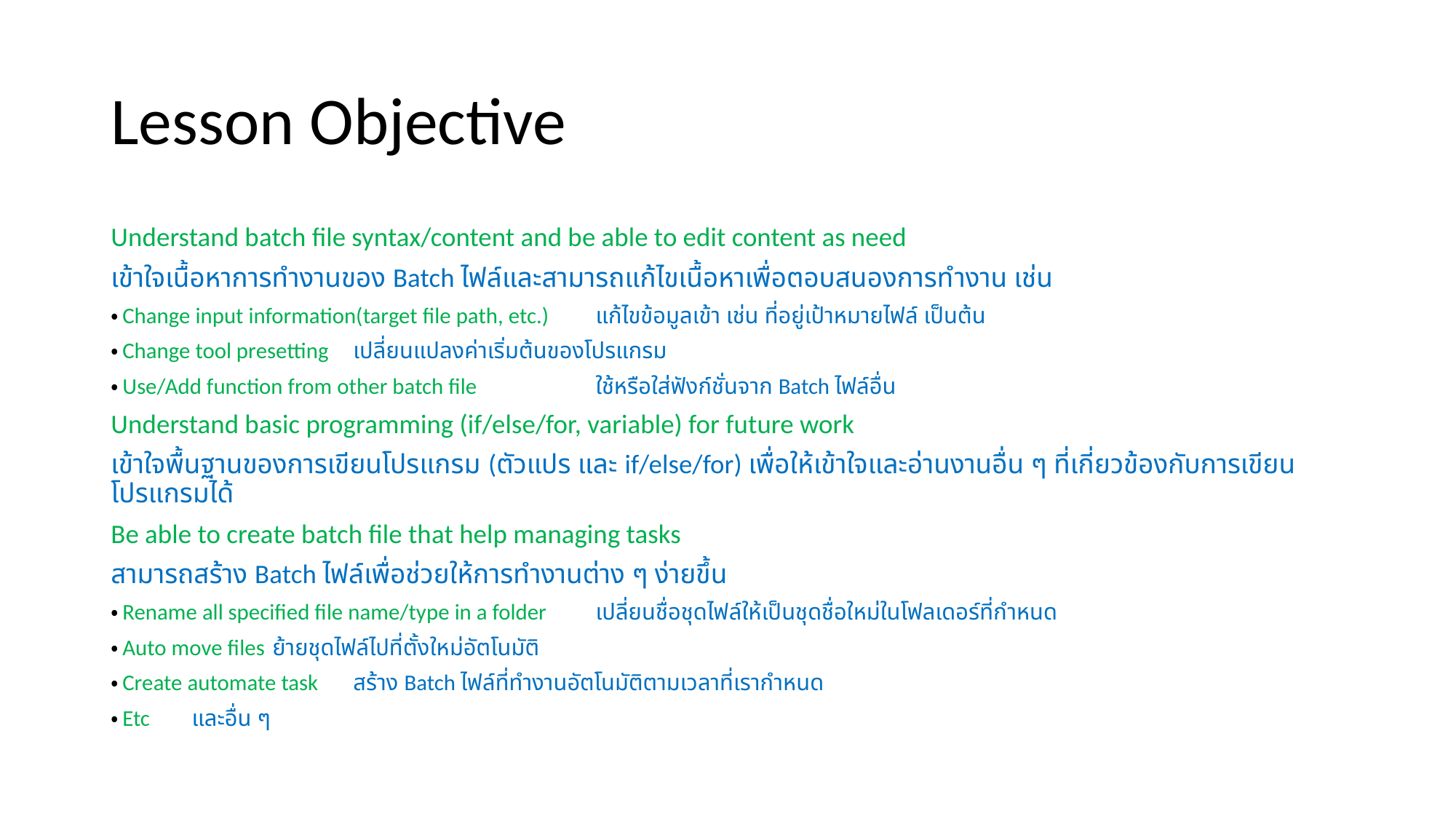

# Lesson Objective
Understand batch file syntax/content and be able to edit content as need
เข้าใจเนื้อหาการทำงานของ Batch ไฟล์และสามารถแก้ไขเนื้อหาเพื่อตอบสนองการทำงาน เช่น
・Change input information(target file path, etc.)	แก้ไขข้อมูลเข้า เช่น ที่อยู่เป้าหมายไฟล์ เป็นต้น
・Change tool presetting 			เปลี่ยนแปลงค่าเริ่มต้นของโปรแกรม
・Use/Add function from other batch file 		ใช้หรือใส่ฟังก์ชั่นจาก Batch ไฟล์อื่น
Understand basic programming (if/else/for, variable) for future work
เข้าใจพื้นฐานของการเขียนโปรแกรม (ตัวแปร และ if/else/for) เพื่อให้เข้าใจและอ่านงานอื่น ๆ ที่เกี่ยวข้องกับการเขียนโปรแกรมได้
Be able to create batch file that help managing tasks
สามารถสร้าง Batch ไฟล์เพื่อช่วยให้การทำงานต่าง ๆ ง่ายขึ้น
・Rename all specified file name/type in a folder　	เปลี่ยนชื่อชุดไฟล์ให้เป็นชุดชื่อใหม่ในโฟลเดอร์ที่กำหนด
・Auto move files 				ย้ายชุดไฟล์ไปที่ตั้งใหม่อัตโนมัติ
・Create automate task 			สร้าง Batch ไฟล์ที่ทำงานอัตโนมัติตามเวลาที่เรากำหนด
・Etc 					และอื่น ๆ